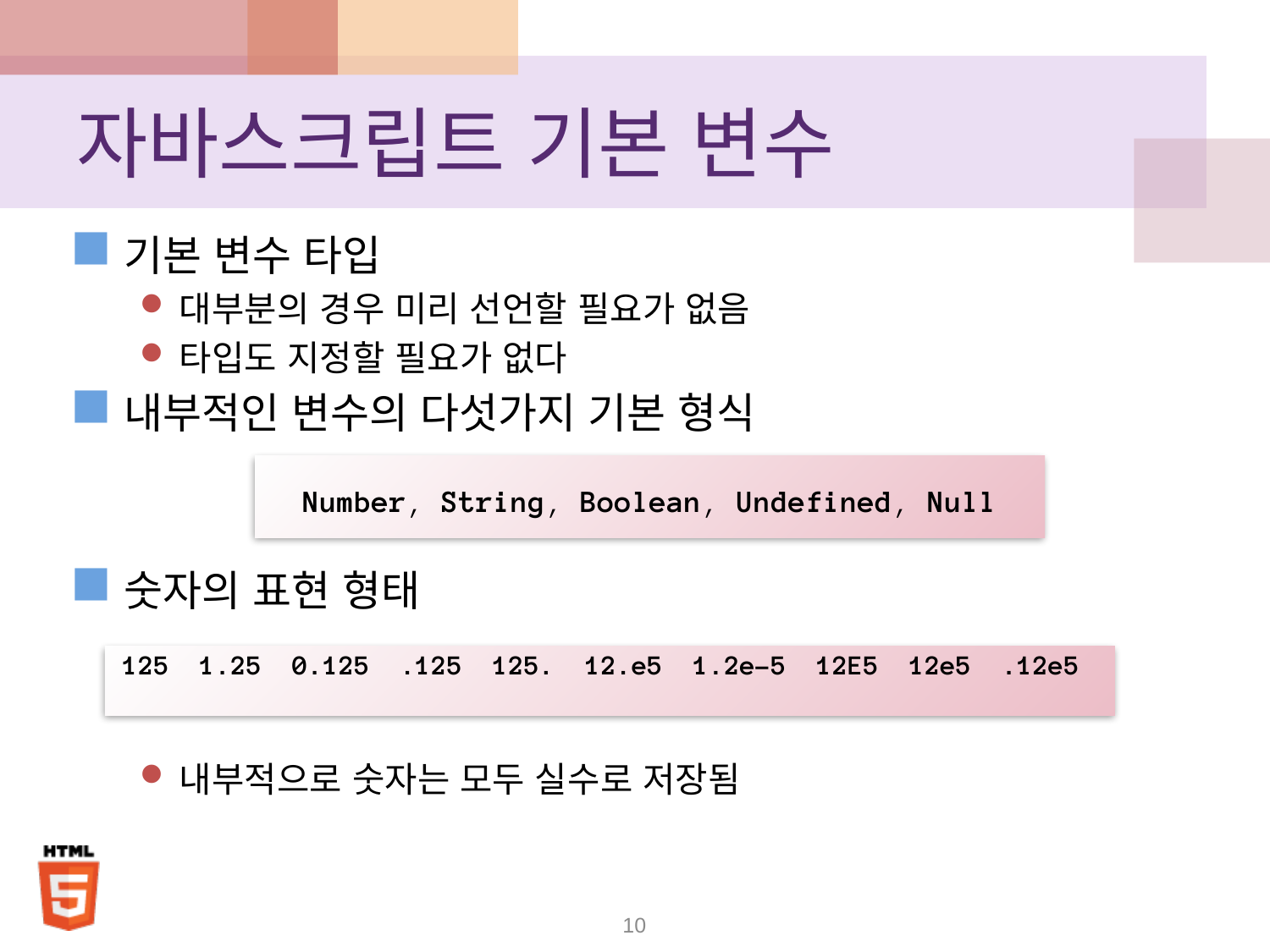

# 자바스크립트 기본 변수
기본 변수 타입
대부분의 경우 미리 선언할 필요가 없음
타입도 지정할 필요가 없다
내부적인 변수의 다섯가지 기본 형식

숫자의 표현 형태

내부적으로 숫자는 모두 실수로 저장됨
Number, String, Boolean, Undefined, Null
125  1.25  0.125  .125  125.  12.e5  1.2e-5  12E5  12e5  .12e5
10